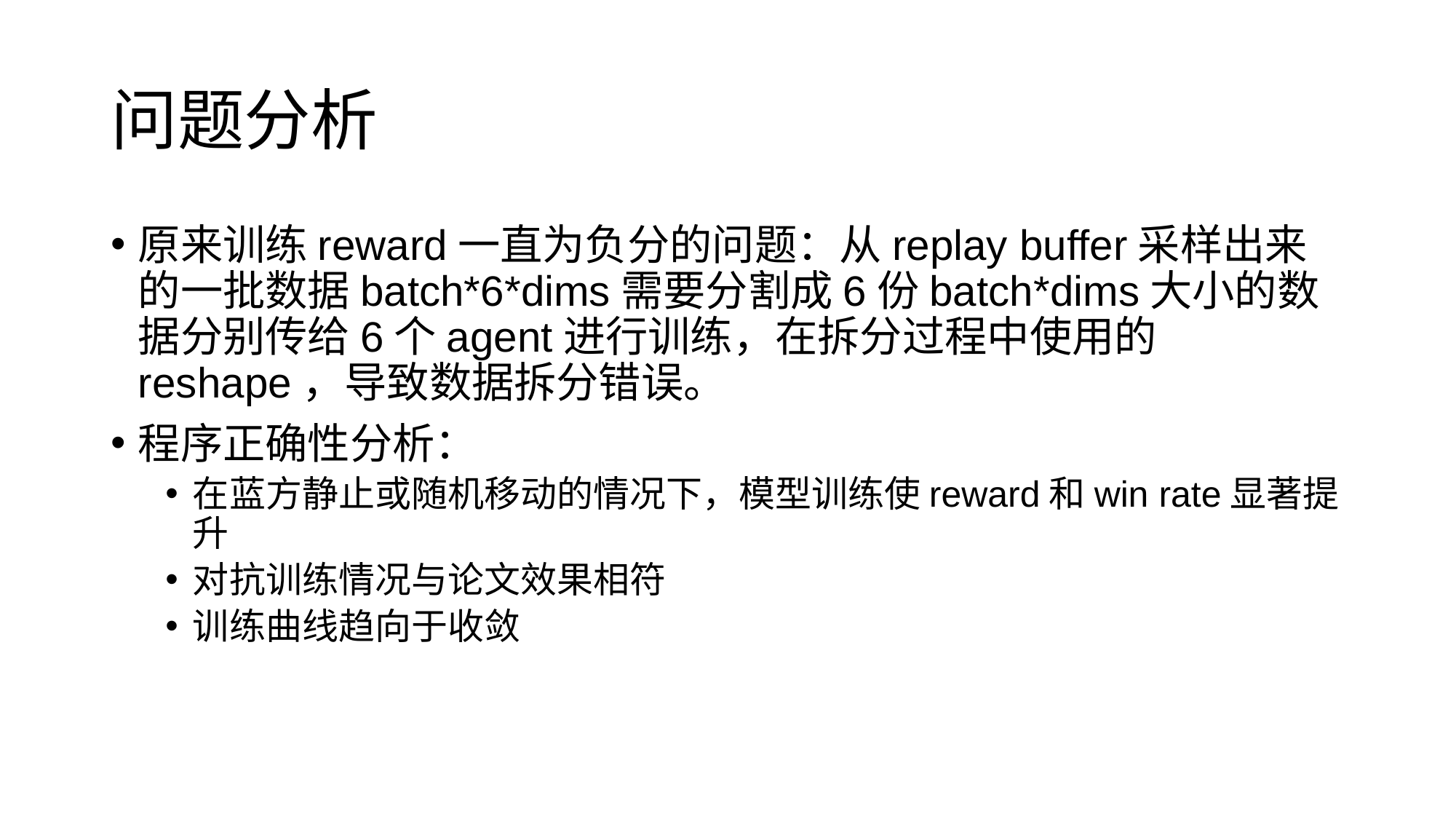

# 问题分析
原来训练reward一直为负分的问题：从replay buffer采样出来的一批数据batch*6*dims需要分割成6份batch*dims大小的数据分别传给6个agent进行训练，在拆分过程中使用的reshape，导致数据拆分错误。
程序正确性分析：
在蓝方静止或随机移动的情况下，模型训练使reward和win rate显著提升
对抗训练情况与论文效果相符
训练曲线趋向于收敛